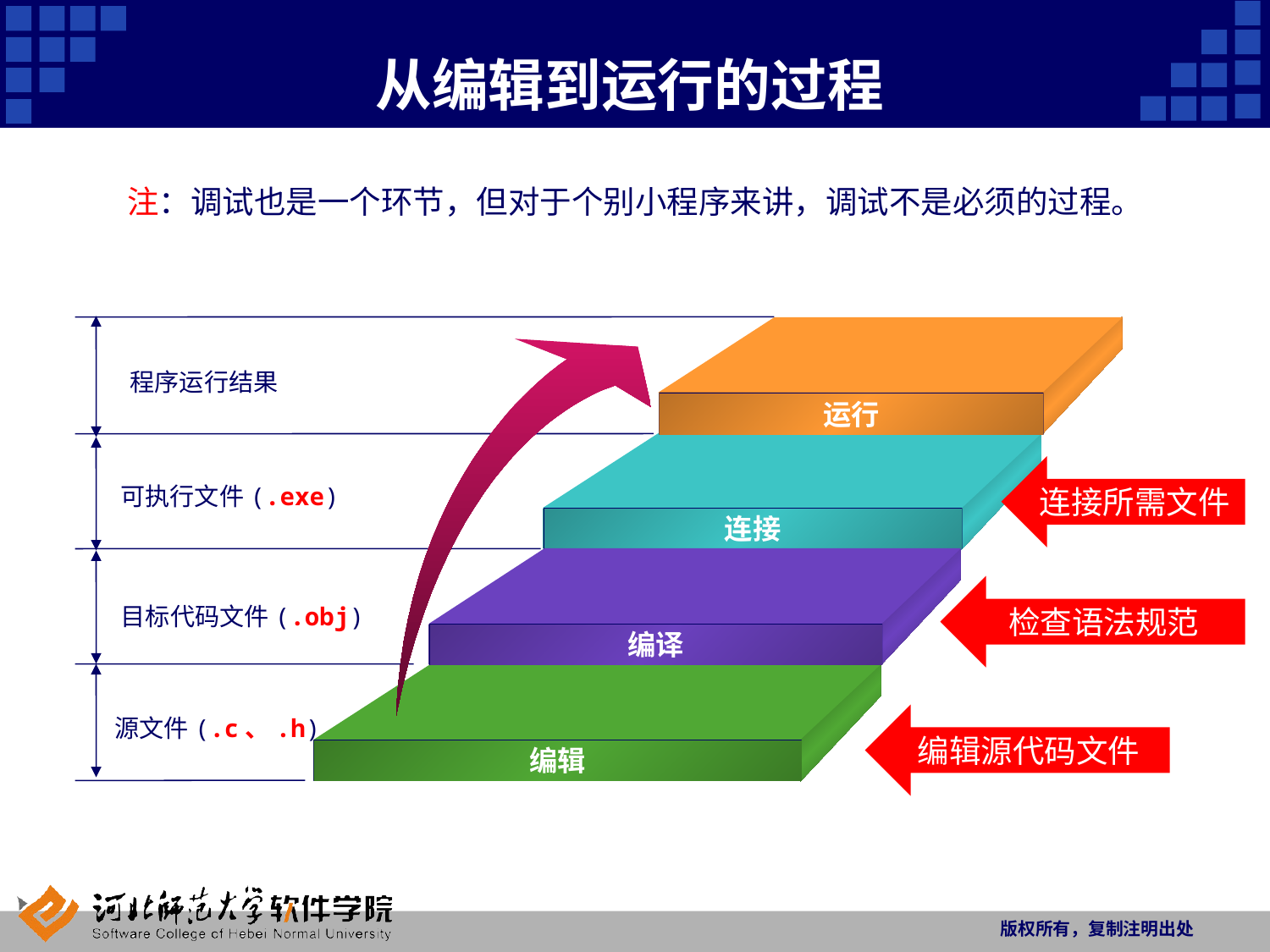

# 从编辑到运行的过程
注：调试也是一个环节，但对于个别小程序来讲，调试不是必须的过程。

运行

连接

编译

编辑
程序运行结果
连接所需文件

检查语法规范
可执行文件(.exe)

目标代码文件(.obj)
编辑源代码文件

源文件(.c、.h)

版权所有，复制注明出处